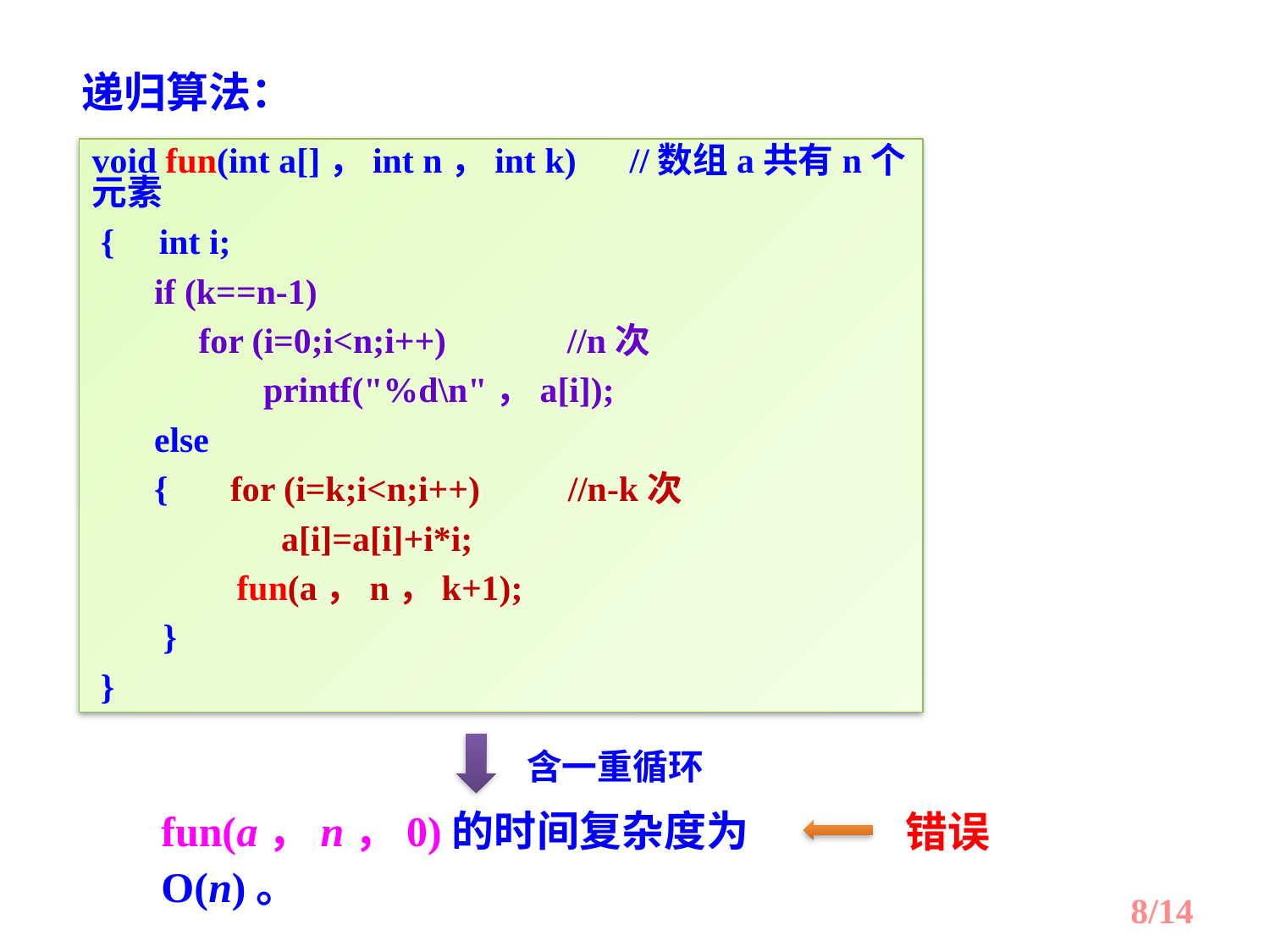

递归算法：
void fun(int a[]，int n，int k)      //数组a共有n个元素
 {     int i;
       if (k==n-1)
            for (i=0;i<n;i++) 　　   //n次
	     printf("%d\n"，a[i]);
       else
       {       for (i=k;i<n;i++)　　//n-k次
	       a[i]=a[i]+i*i;
	  fun(a，n，k+1);
        }
 }

含一重循环
fun(a，n，0)的时间复杂度为O(n)。
错误

8/14